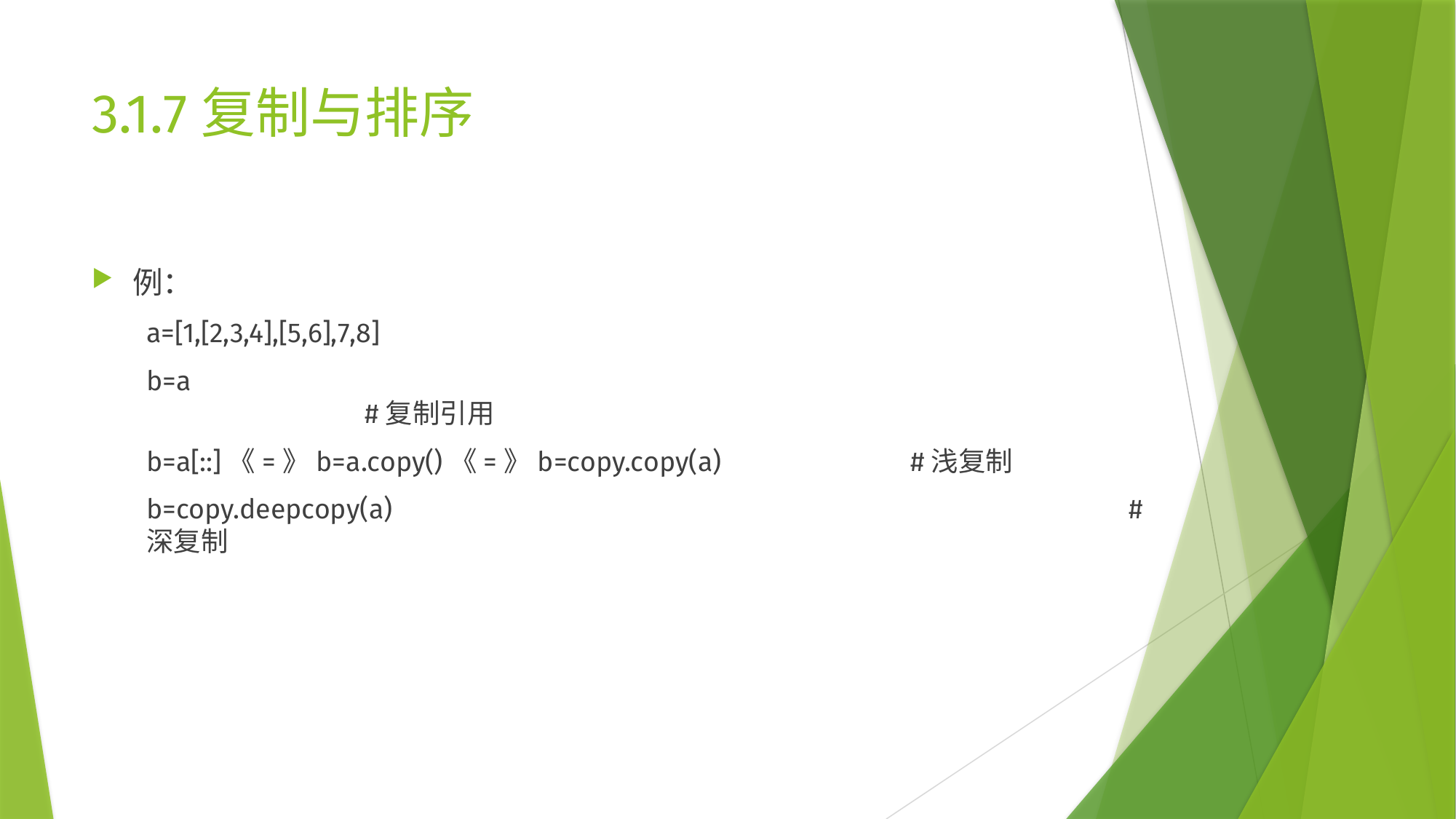

# 3.1.7	复制与排序
例：
a=[1,[2,3,4],[5,6],7,8]
b=a											#复制引用
b=a[::]《=》b=a.copy()《=》b=copy.copy(a)		#浅复制
b=copy.deepcopy(a)							#深复制